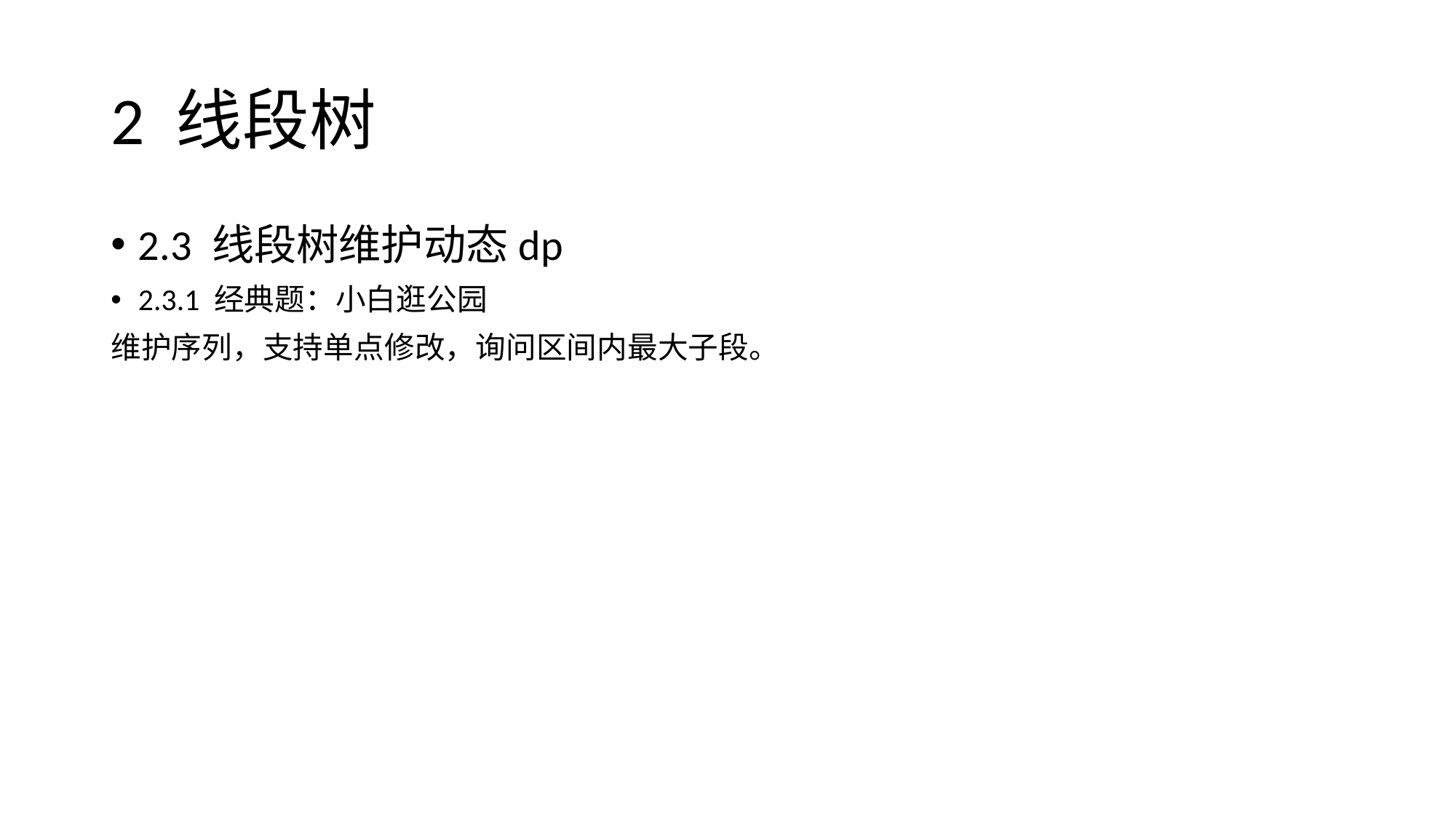

# 2 线段树
2.3 线段树维护动态dp
2.3.1 经典题：小白逛公园
维护序列，支持单点修改，询问区间内最大子段。